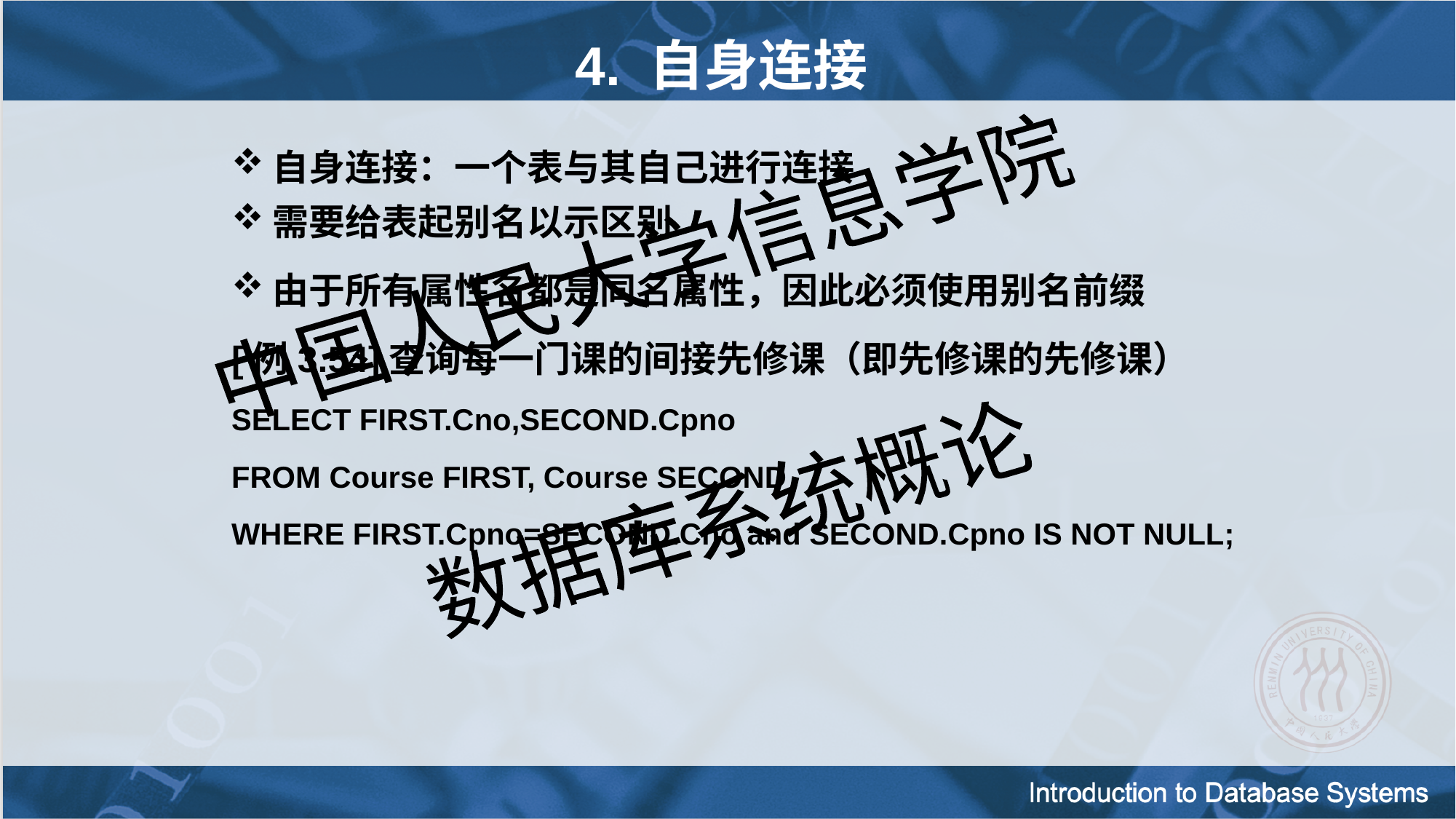

4. 自身连接
自身连接：一个表与其自己进行连接
需要给表起别名以示区别
由于所有属性名都是同名属性，因此必须使用别名前缀
[例3.54]查询每一门课的间接先修课（即先修课的先修课）
SELECT FIRST.Cno,SECOND.Cpno
FROM Course FIRST, Course SECOND
WHERE FIRST.Cpno=SECOND.Cno and SECOND.Cpno IS NOT NULL;